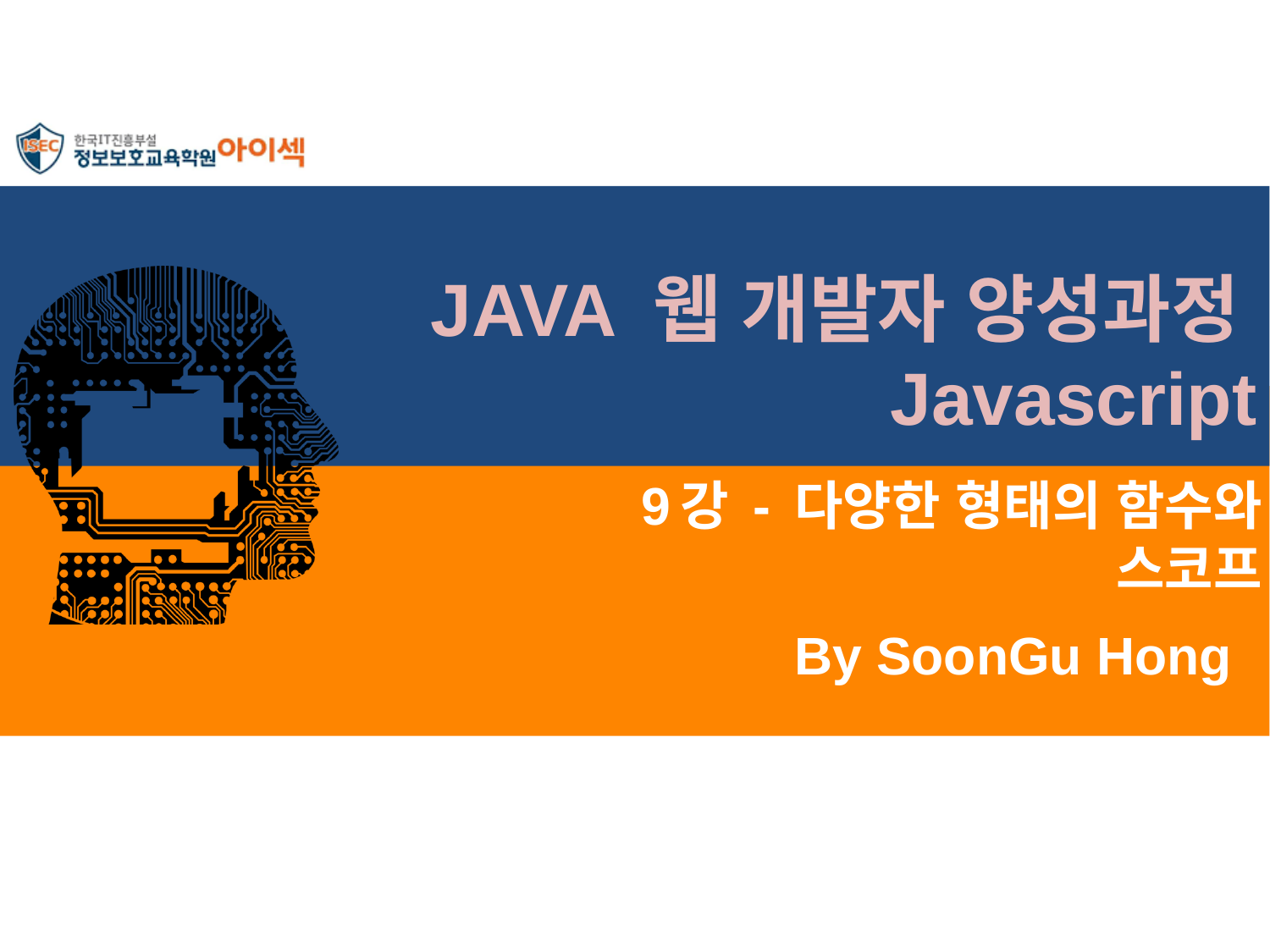

JAVA 웹 개발자 양성과정Javascript
# 9강 - 다양한 형태의 함수와 스코프
By SoonGu Hong